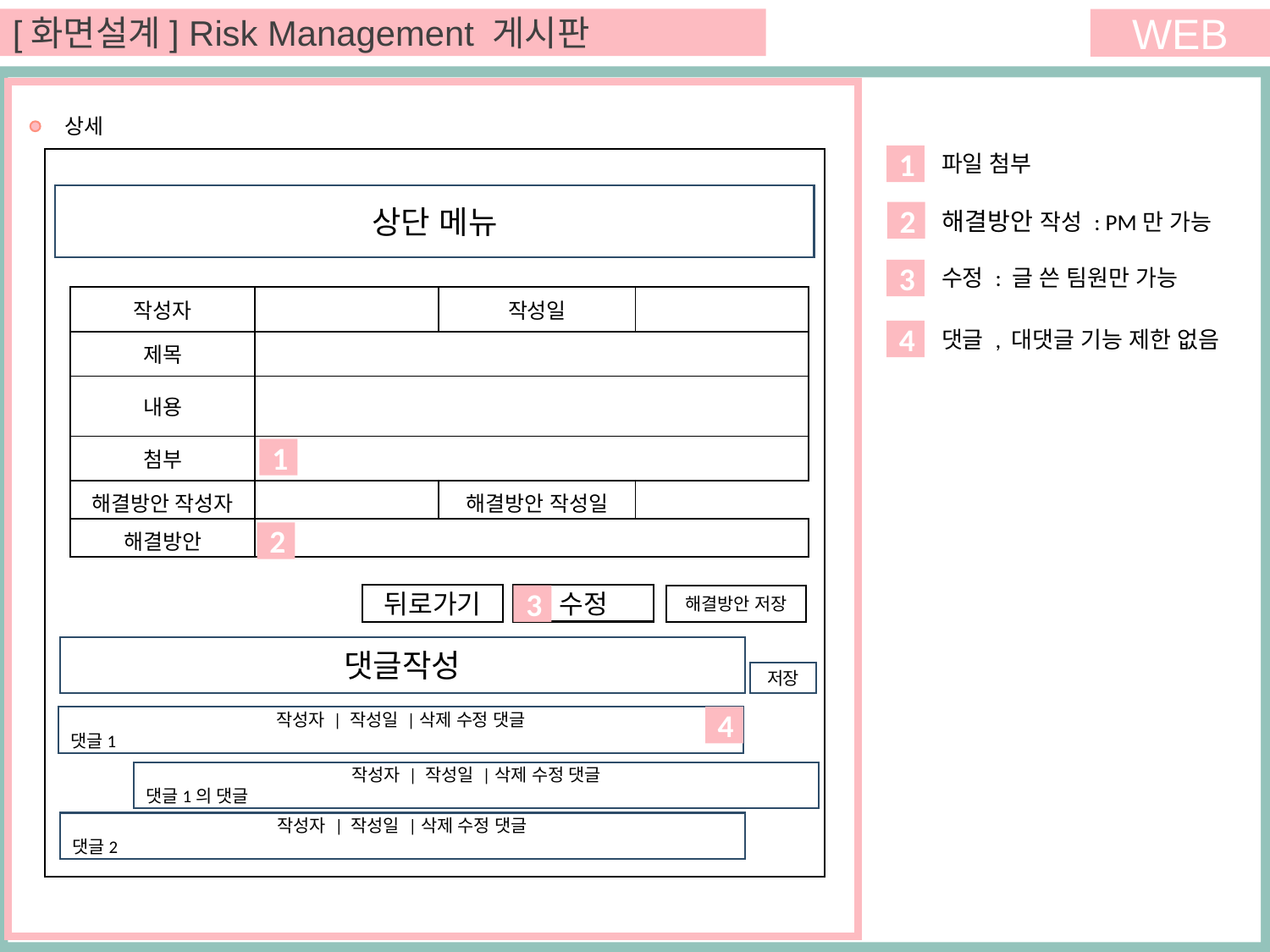

[화면설계] Risk Management 게시판
WEB

 상세

파일 첨부
1

상단 메뉴
해결방안 작성 : PM만 가능
2
수정 : 글 쓴 팀원만 가능
3
| 작성자 |  | 작성일 |  |
| --- | --- | --- | --- |
| 제목 |  |  |  |
| 내용 |  |  |  |
| 첨부 |  |  |  |
| 해결방안 작성자 |  | 해결방안 작성일 |  |
| 해결방안 |  |  |  |
댓글 , 대댓글 기능 제한 없음
4
1
2
수정
뒤로가기
3
해결방안 저장
댓글작성
저장
작성자 | 작성일 |삭제 수정 댓글
댓글1
4
작성자 | 작성일 |삭제 수정 댓글
댓글1의 댓글
작성자 | 작성일 |삭제 수정 댓글
댓글2